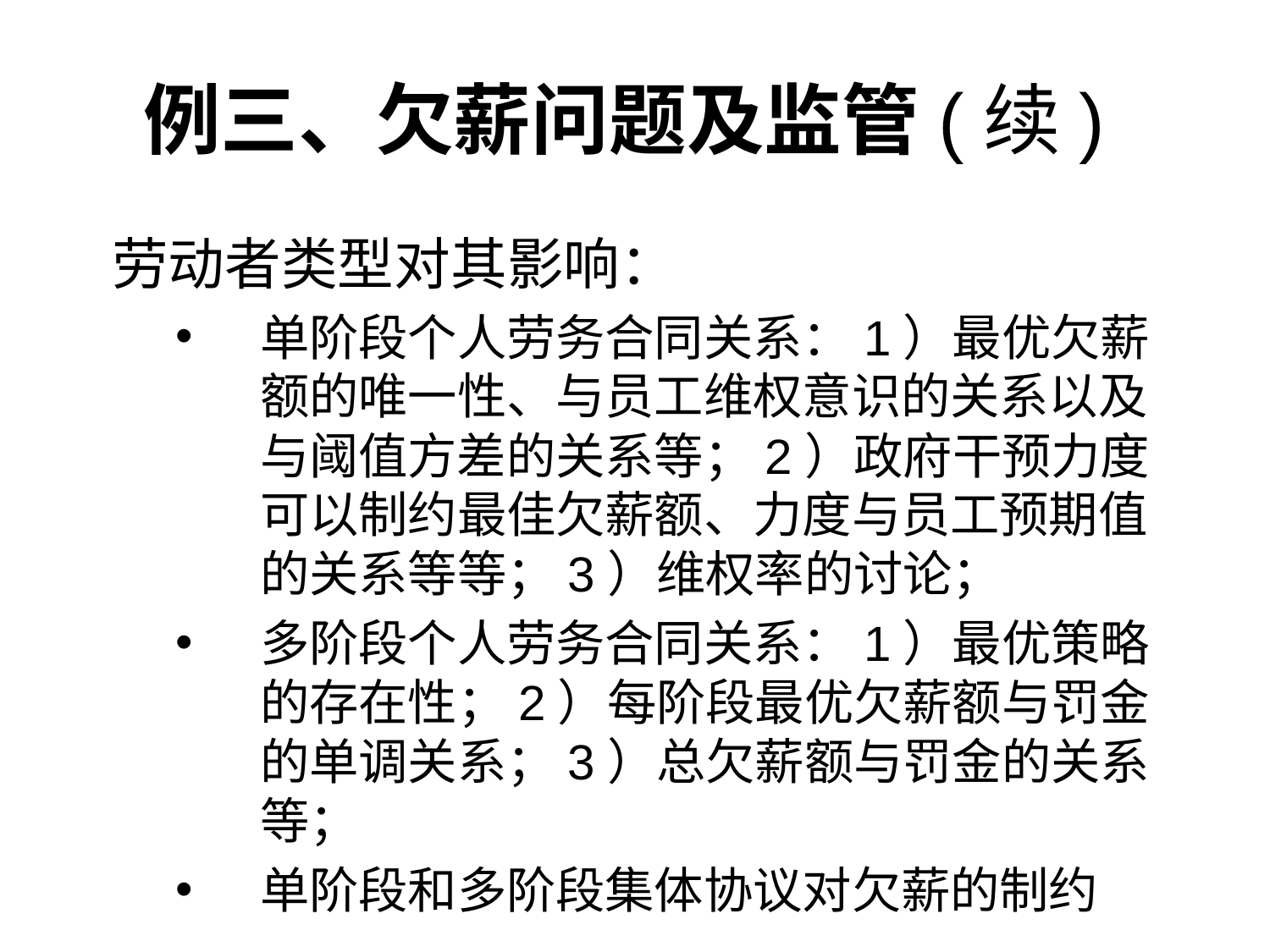

# 例三、欠薪问题及监管(续)
劳动者类型对其影响：
单阶段个人劳务合同关系：1）最优欠薪额的唯一性、与员工维权意识的关系以及与阈值方差的关系等；2）政府干预力度可以制约最佳欠薪额、力度与员工预期值的关系等等；3）维权率的讨论；
多阶段个人劳务合同关系：1）最优策略的存在性；2）每阶段最优欠薪额与罚金的单调关系；3）总欠薪额与罚金的关系等；
单阶段和多阶段集体协议对欠薪的制约